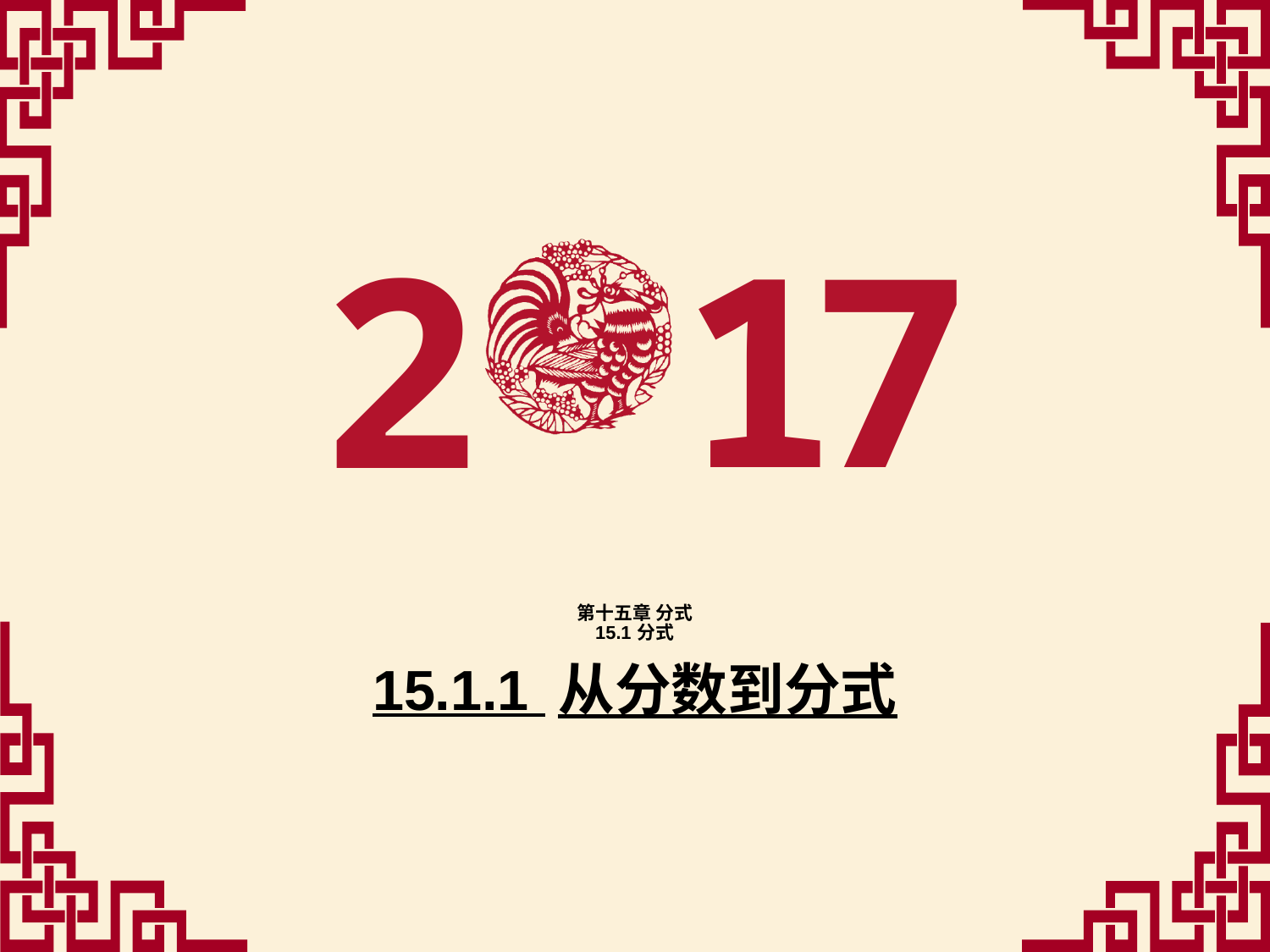

# 第十五章 分式 15.1 分式
15.1.1 从分数到分式